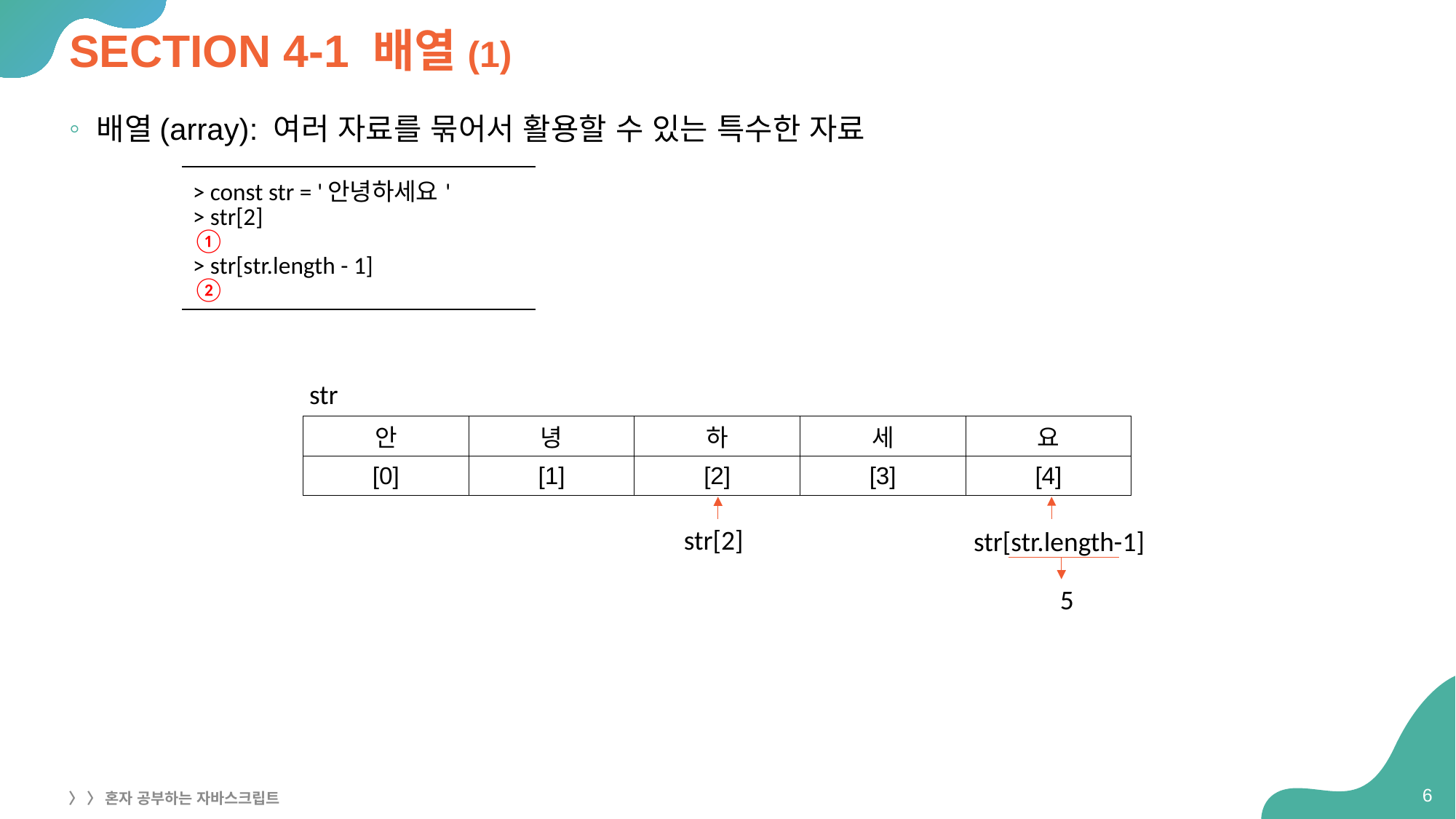

# SECTION 4-1 배열(1)
배열(array): 여러 자료를 묶어서 활용할 수 있는 특수한 자료
| > const str = '안녕하세요' > str[2] ① > str[str.length - 1] ② |
| --- |
str
| 안 | 녕 | 하 | 세 | 요 |
| --- | --- | --- | --- | --- |
| [0] | [1] | [2] | [3] | [4] |
str[2]
str[str.length-1]
5
6
〉 〉 혼자 공부하는 자바스크립트